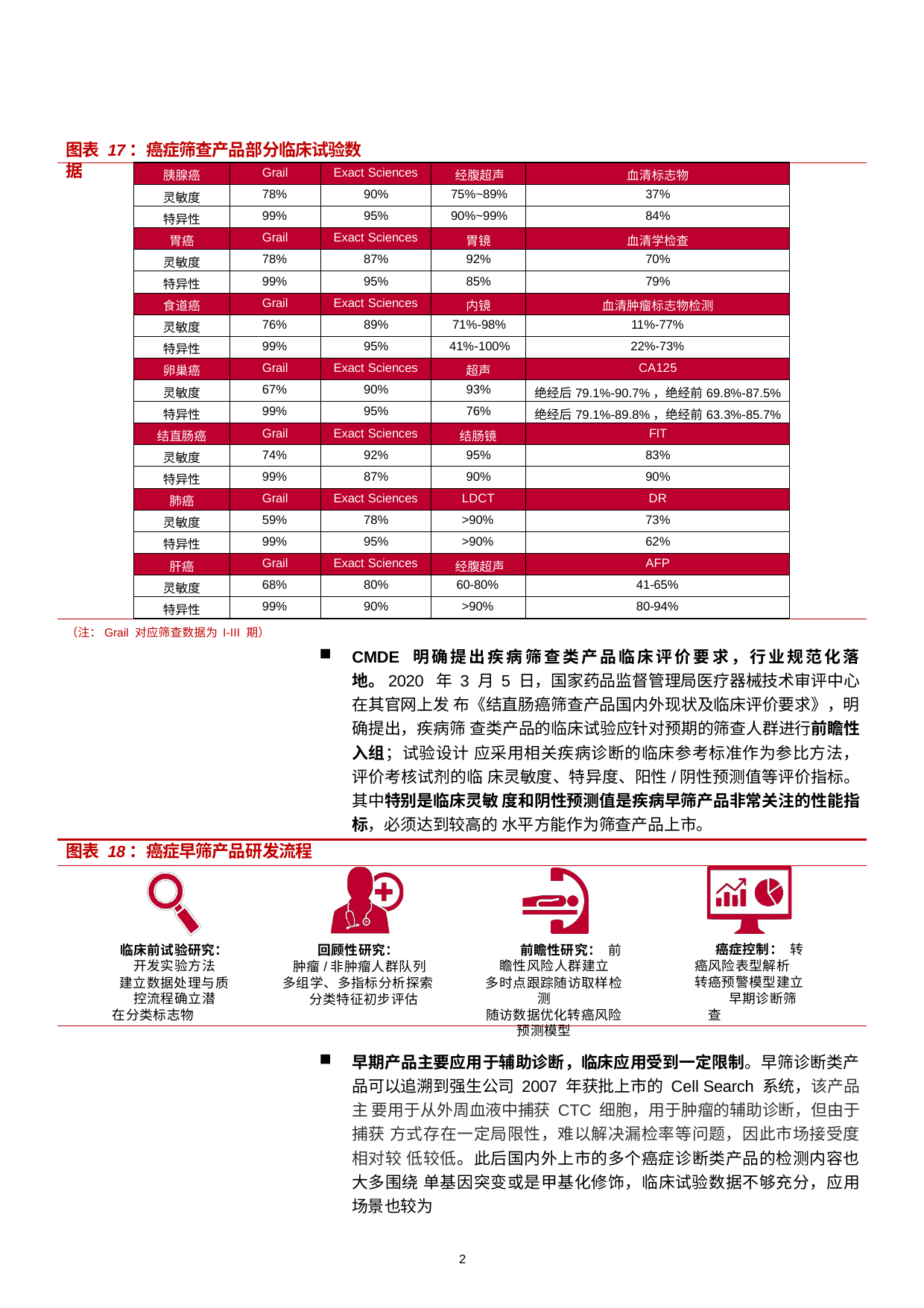

图表 17：癌症筛查产品部分临床试验数据
|  | 胰腺癌 | Grail | Exact Sciences | 经腹超声 | 血清标志物 |  |
| --- | --- | --- | --- | --- | --- | --- |
|  | 灵敏度 | 78% | 90% | 75%~89% | 37% |  |
|  | 特异性 | 99% | 95% | 90%~99% | 84% |  |
|  | 胃癌 | Grail | Exact Sciences | 胃镜 | 血清学检查 |  |
|  | 灵敏度 | 78% | 87% | 92% | 70% |  |
|  | 特异性 | 99% | 95% | 85% | 79% |  |
|  | 食道癌 | Grail | Exact Sciences | 内镜 | 血清肿瘤标志物检测 |  |
|  | 灵敏度 | 76% | 89% | 71%-98% | 11%-77% |  |
|  | 特异性 | 99% | 95% | 41%-100% | 22%-73% |  |
|  | 卵巢癌 | Grail | Exact Sciences | 超声 | CA125 |  |
|  | 灵敏度 | 67% | 90% | 93% | 绝经后79.1%-90.7%，绝经前69.8%-87.5% |  |
|  | 特异性 | 99% | 95% | 76% | 绝经后79.1%-89.8%，绝经前63.3%-85.7% |  |
|  | 结直肠癌 | Grail | Exact Sciences | 结肠镜 | FIT |  |
|  | 灵敏度 | 74% | 92% | 95% | 83% |  |
|  | 特异性 | 99% | 87% | 90% | 90% |  |
|  | 肺癌 | Grail | Exact Sciences | LDCT | DR |  |
|  | 灵敏度 | 59% | 78% | >90% | 73% |  |
|  | 特异性 | 99% | 95% | >90% | 62% |  |
|  | 肝癌 | Grail | Exact Sciences | 经腹超声 | AFP |  |
|  | 灵敏度 | 68% | 80% | 60-80% | 41-65% |  |
|  | 特异性 | 99% | 90% | >90% | 80-94% |  |
（注：Grail 对应筛查数据为 I-III 期）
CMDE 明确提出疾病筛查类产品临床评价要求，行业规范化落地。2020  年 3 月 5 日，国家药品监督管理局医疗器械技术审评中心在其官网上发 布《结直肠癌筛查产品国内外现状及临床评价要求》，明确提出，疾病筛 查类产品的临床试验应针对预期的筛查人群进行前瞻性入组；试验设计 应采用相关疾病诊断的临床参考标准作为参比方法，评价考核试剂的临 床灵敏度、特异度、阳性/阴性预测值等评价指标。其中特别是临床灵敏 度和阴性预测值是疾病早筛产品非常关注的性能指标，必须达到较高的 水平方能作为筛查产品上市。
图表 18：癌症早筛产品研发流程

癌症控制：  转癌风险表型解析 转癌预警模型建立
早期诊断筛查
临床前试验研究： 开发实验方法
建立数据处理与质控流程确立潜
在分类标志物
前瞻性研究：  前瞻性风险人群建立
多时点跟踪随访取样检测
随访数据优化转癌风险预测模型
回顾性研究：
肿瘤/非肿瘤人群队列 多组学、多指标分析探索
分类特征初步评估

早期产品主要应用于辅助诊断，临床应用受到一定限制。早筛诊断类产 品可以追溯到强生公司 2007 年获批上市的Cell Search 系统，该产品主 要用于从外周血液中捕获CTC 细胞，用于肿瘤的辅助诊断，但由于捕获 方式存在一定局限性，难以解决漏检率等问题，因此市场接受度相对较 低较低。此后国内外上市的多个癌症诊断类产品的检测内容也大多围绕 单基因突变或是甲基化修饰，临床试验数据不够充分，应用场景也较为
2